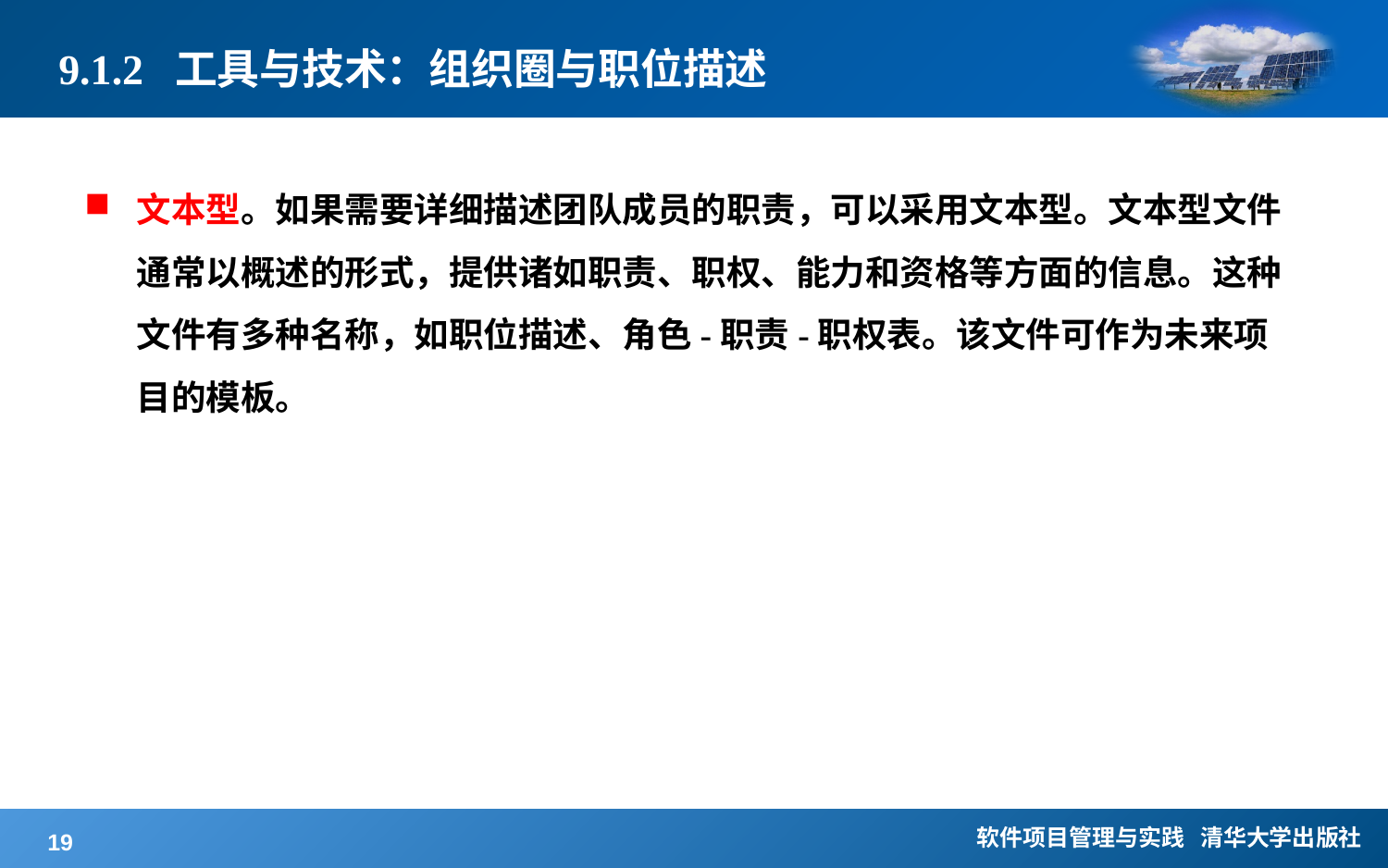

# 9.1.2  工具与技术：组织圈与职位描述
文本型。如果需要详细描述团队成员的职责，可以采用文本型。文本型文件通常以概述的形式，提供诸如职责、职权、能力和资格等方面的信息。这种文件有多种名称，如职位描述、角色-职责-职权表。该文件可作为未来项目的模板。